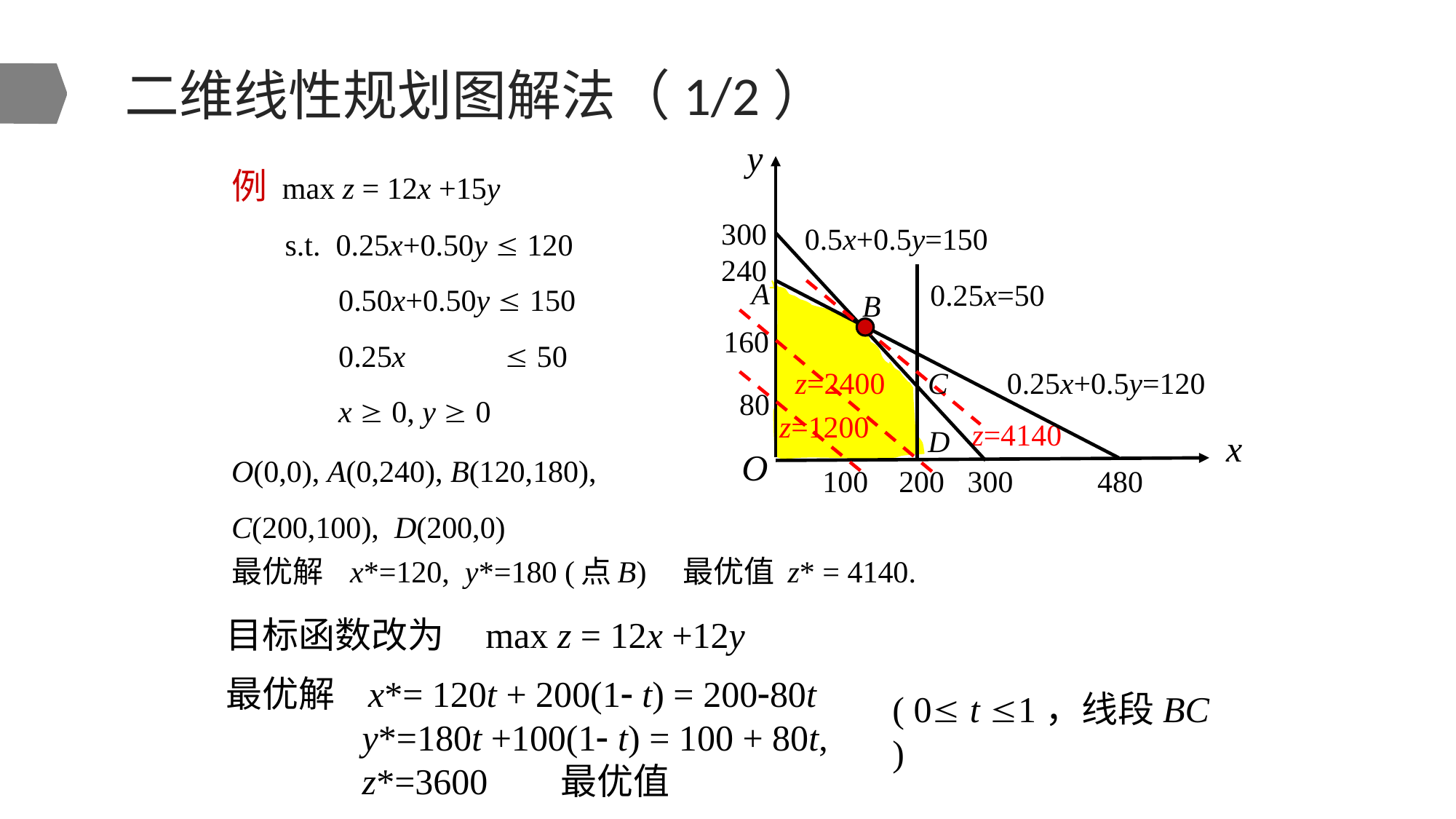

# 二维线性规划图解法（1/2）
17
y
300
240
0.5x+0.5y=150
A
0.25x=50

B
160
z=2400
C
0.25x+0.5y=120
80
z=1200
z=4140
D
x
O
100    200   300           480
例 max z = 12x +15y
       s.t.  0.25x+0.50y ≤ 120
              0.50x+0.50y ≤ 150
              0.25x             ≤ 50
              x ≥ 0, y ≥ 0
O(0,0), A(0,240), B(120,180),
C(200,100),  D(200,0)
最优解   x*=120,  y*=180 (点B)    最优值 z* = 4140.

目标函数改为    max z = 12x +12y
最优解   x*= 120t + 200(1− t) = 200−80t
               y*=180t +100(1− t) = 100 + 80t,
               z*=3600       最优值
( 0≤ t ≤1，线段BC )